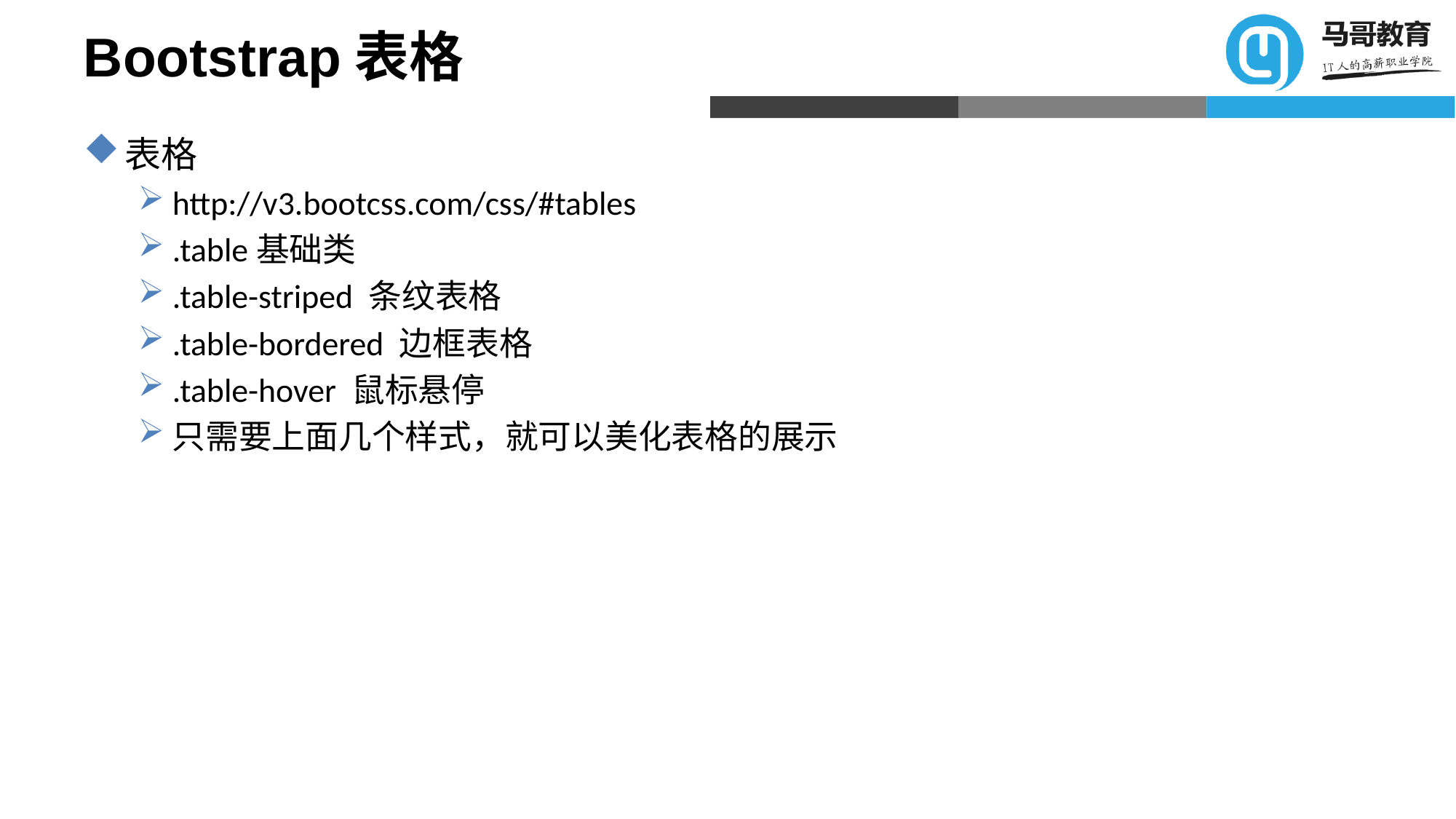

# Bootstrap表格
表格
http://v3.bootcss.com/css/#tables
.table基础类
.table-striped 条纹表格
.table-bordered 边框表格
.table-hover 鼠标悬停
只需要上面几个样式，就可以美化表格的展示